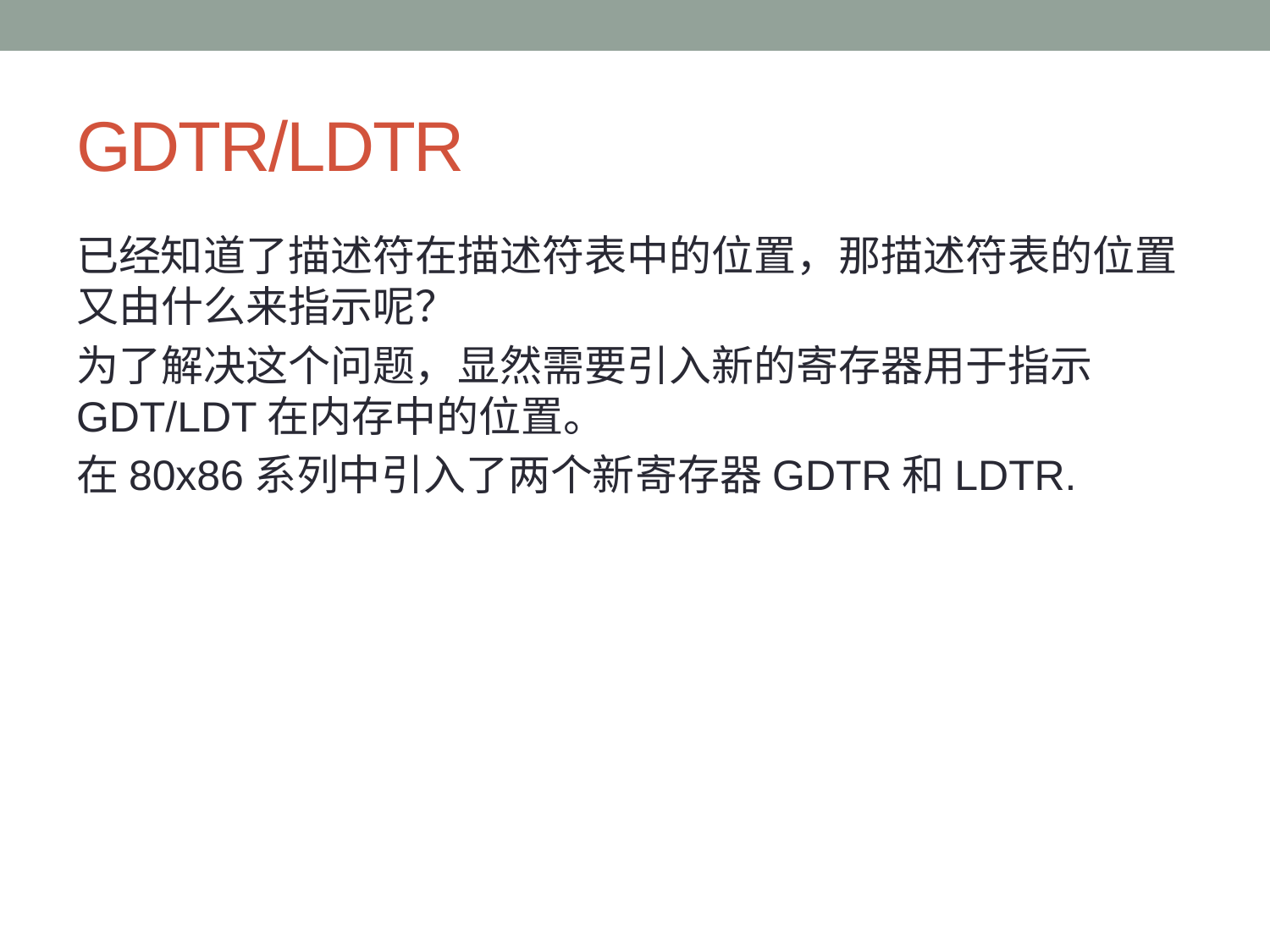

# GDTR/LDTR
已经知道了描述符在描述符表中的位置，那描述符表的位置又由什么来指示呢？
为了解决这个问题，显然需要引入新的寄存器用于指示GDT/LDT在内存中的位置。
在80x86系列中引入了两个新寄存器GDTR和LDTR.